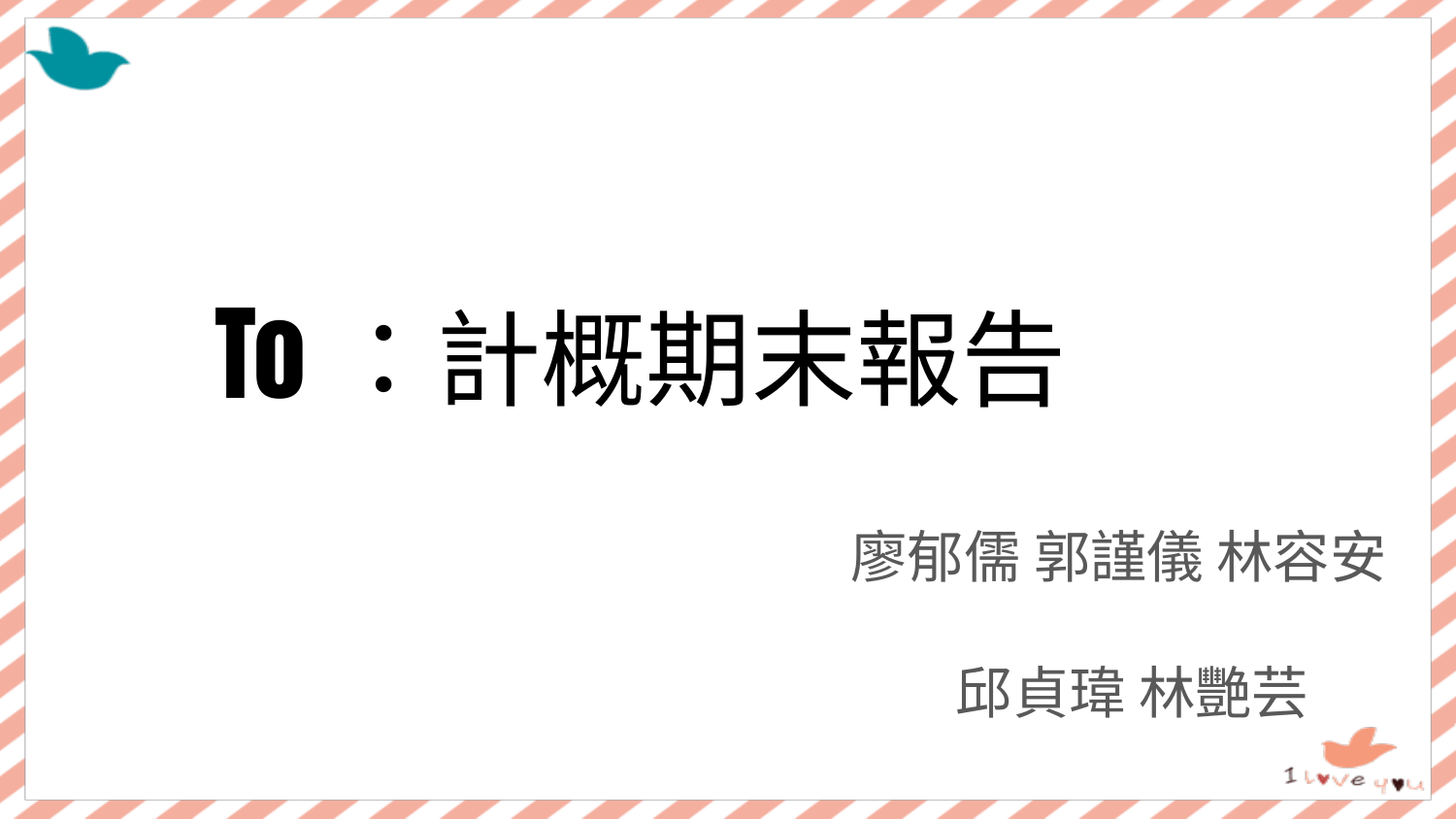

# To：計概期末報告
廖郁儒 郭謹儀 林容安

 邱貞瑋 林艷芸